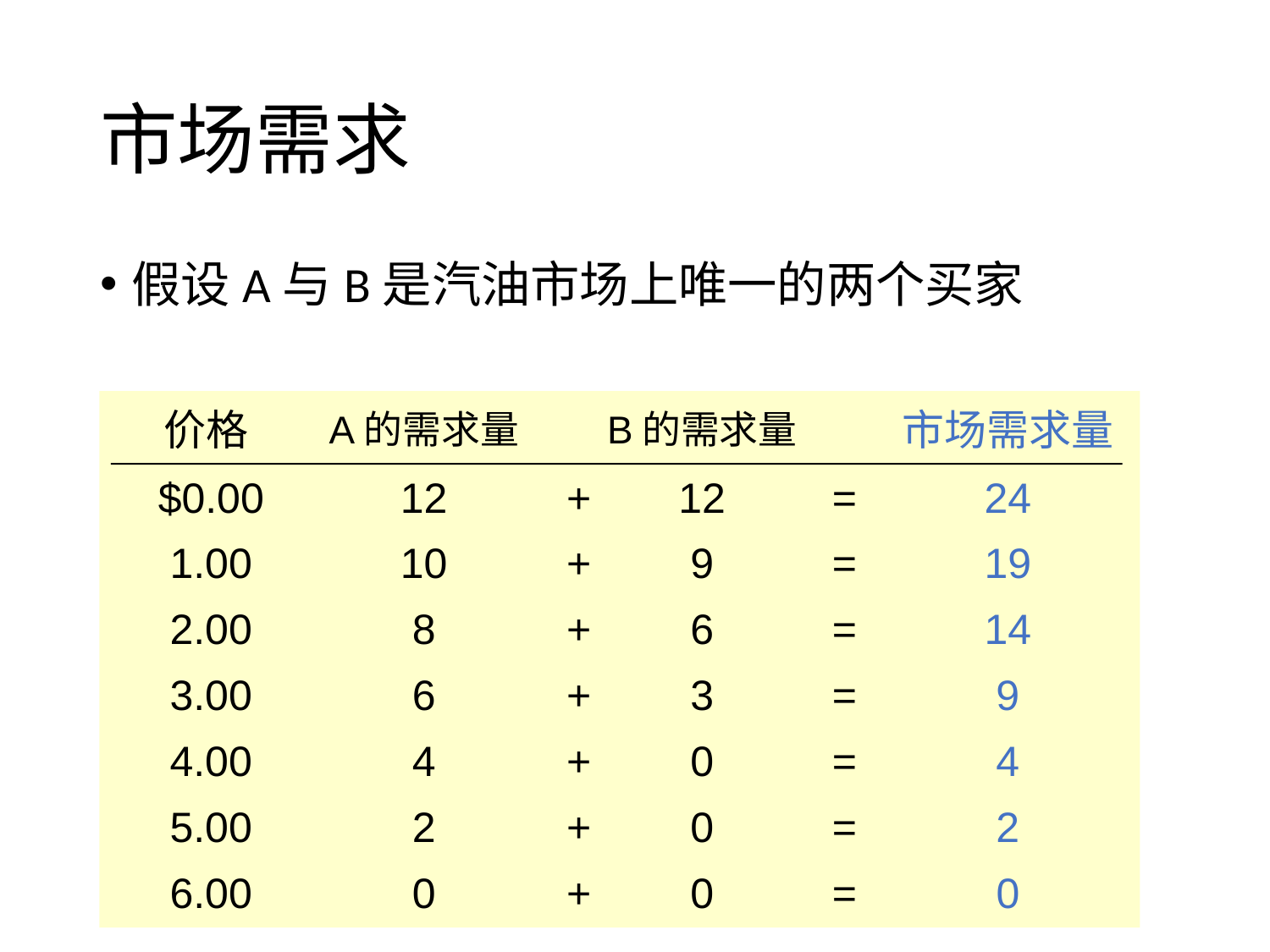

# 市场需求
假设A与B是汽油市场上唯一的两个买家

价格
$0.00
1.00
2.00
3.00
4.00
5.00
6.00

A的需求量
12
10
8
6
4
2
0

B的需求量
12
9
6
3
0
0
0

市场需求量

+
=
24

+
=
19

+
=
14

+
=
9
+
=
4
+
=
2
+
=
0